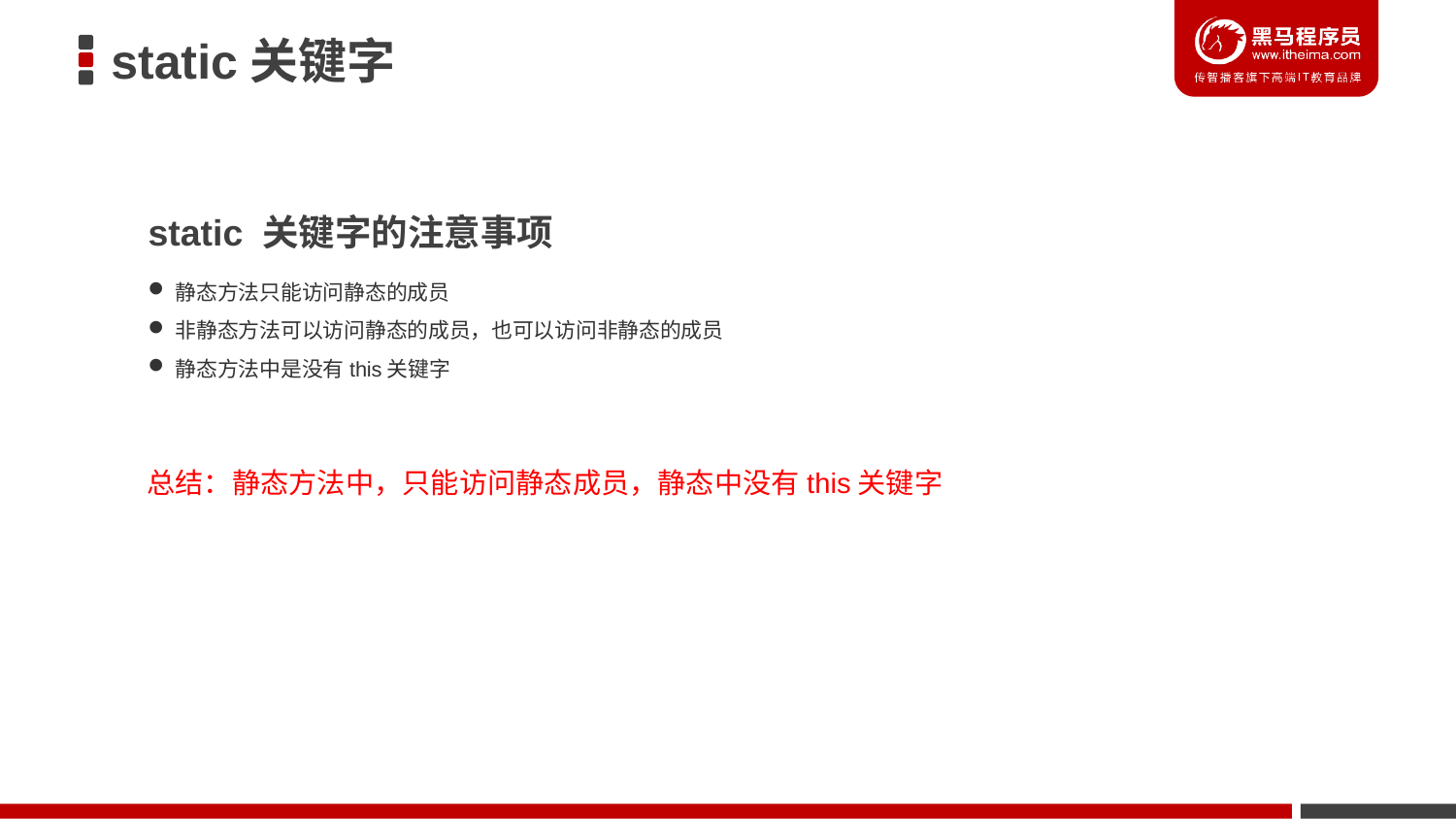

static关键字
static 关键字的注意事项
静态方法只能访问静态的成员
非静态方法可以访问静态的成员，也可以访问非静态的成员
静态方法中是没有this关键字
总结：静态方法中，只能访问静态成员，静态中没有this关键字